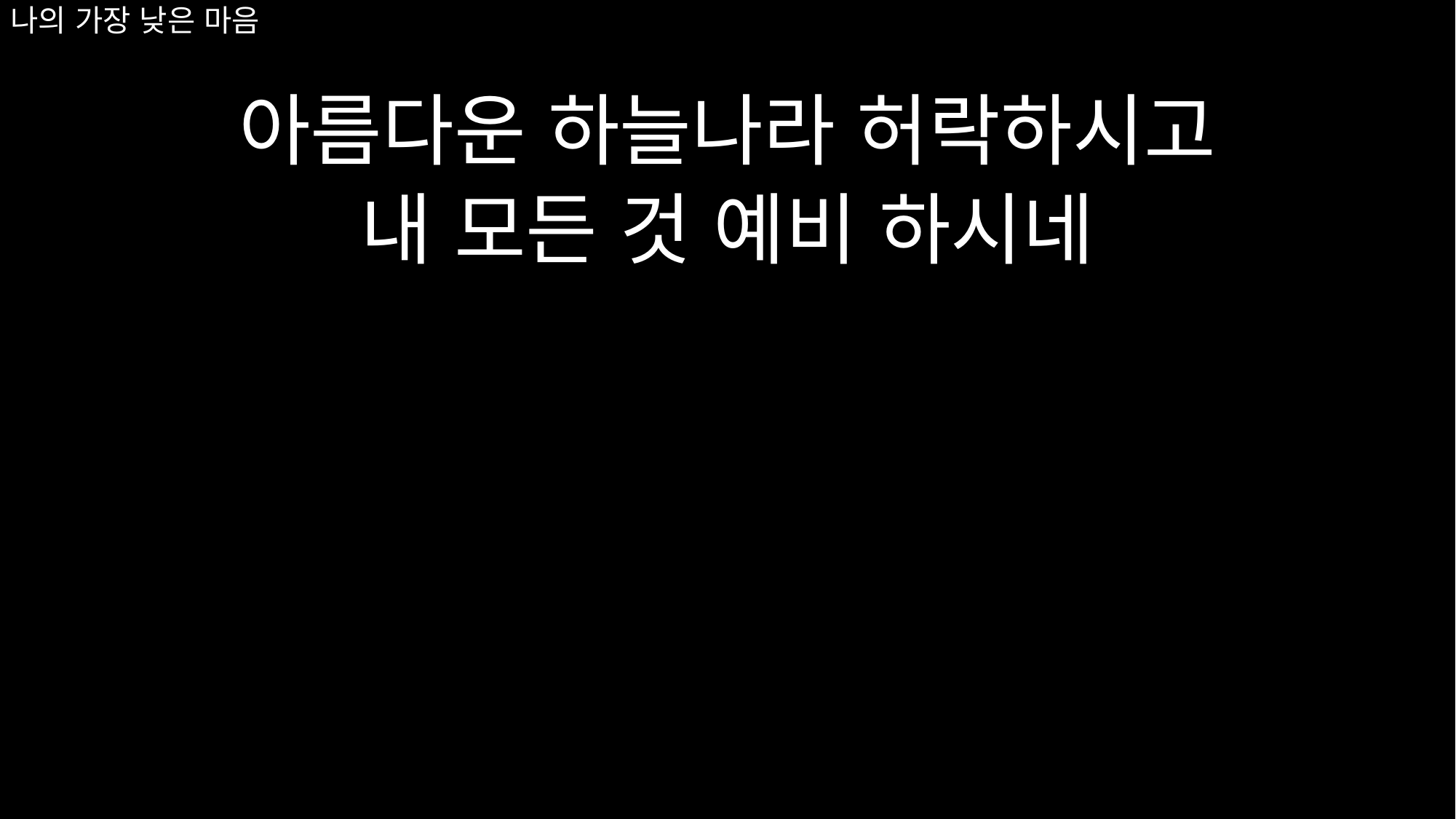

아름다운 하늘나라 허락하시고
내 모든 것 예비 하시네

# 나의 가장 낮은 마음